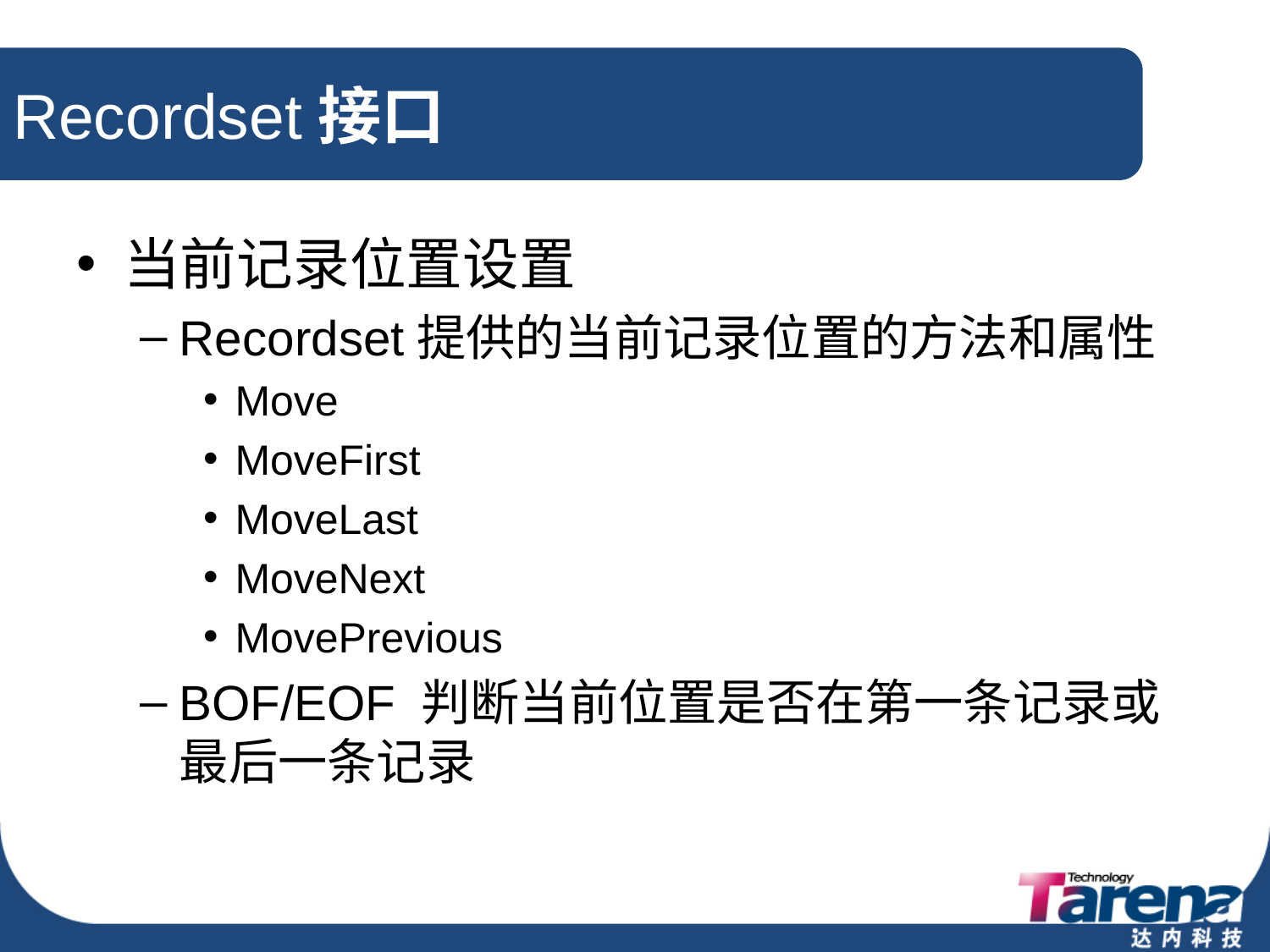

# Recordset接口
当前记录位置设置
Recordset提供的当前记录位置的方法和属性
Move
MoveFirst
MoveLast
MoveNext
MovePrevious
BOF/EOF 判断当前位置是否在第一条记录或最后一条记录